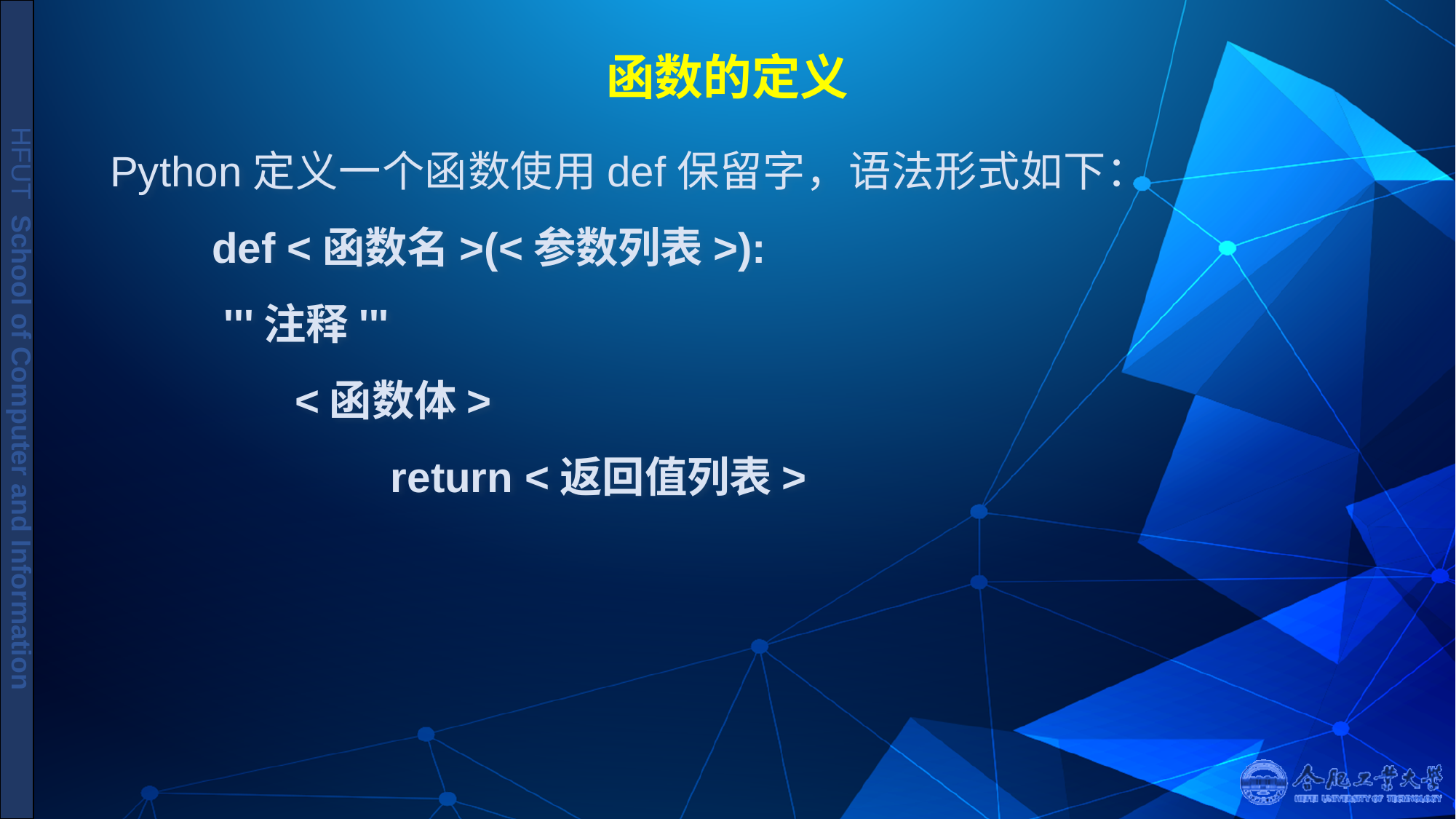

# 函数的定义
Python定义一个函数使用def保留字，语法形式如下：
    def <函数名>(<参数列表>):
     '''注释'''
           <函数体>
   	       return <返回值列表>